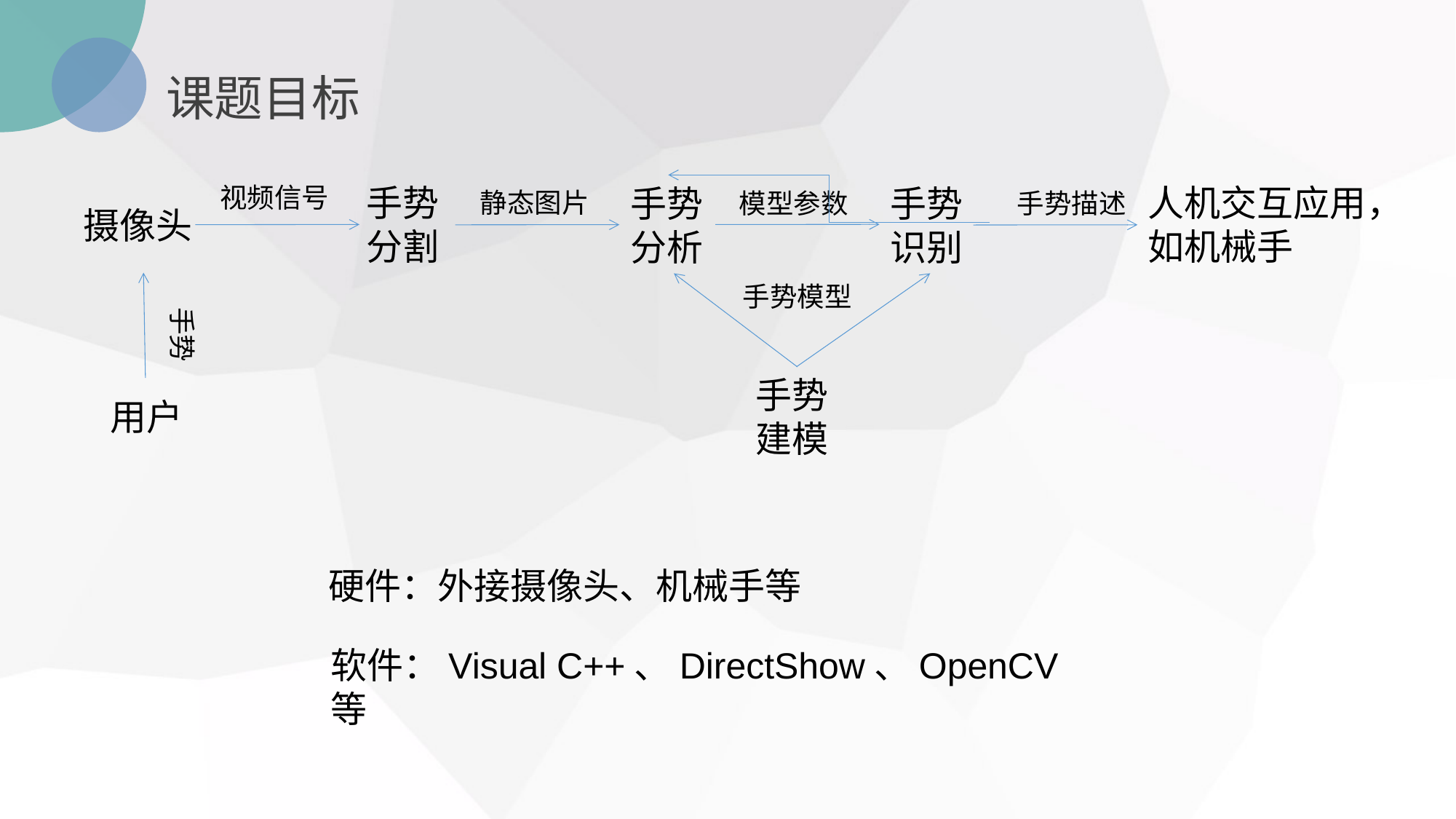

课题目标
视频信号
人机交互应用，如机械手
手势分割
手势分析
手势识别
静态图片
模型参数
手势描述
摄像头
手势模型
手势
手势建模
用户
硬件：外接摄像头、机械手等
软件：Visual C++、DirectShow、OpenCV等